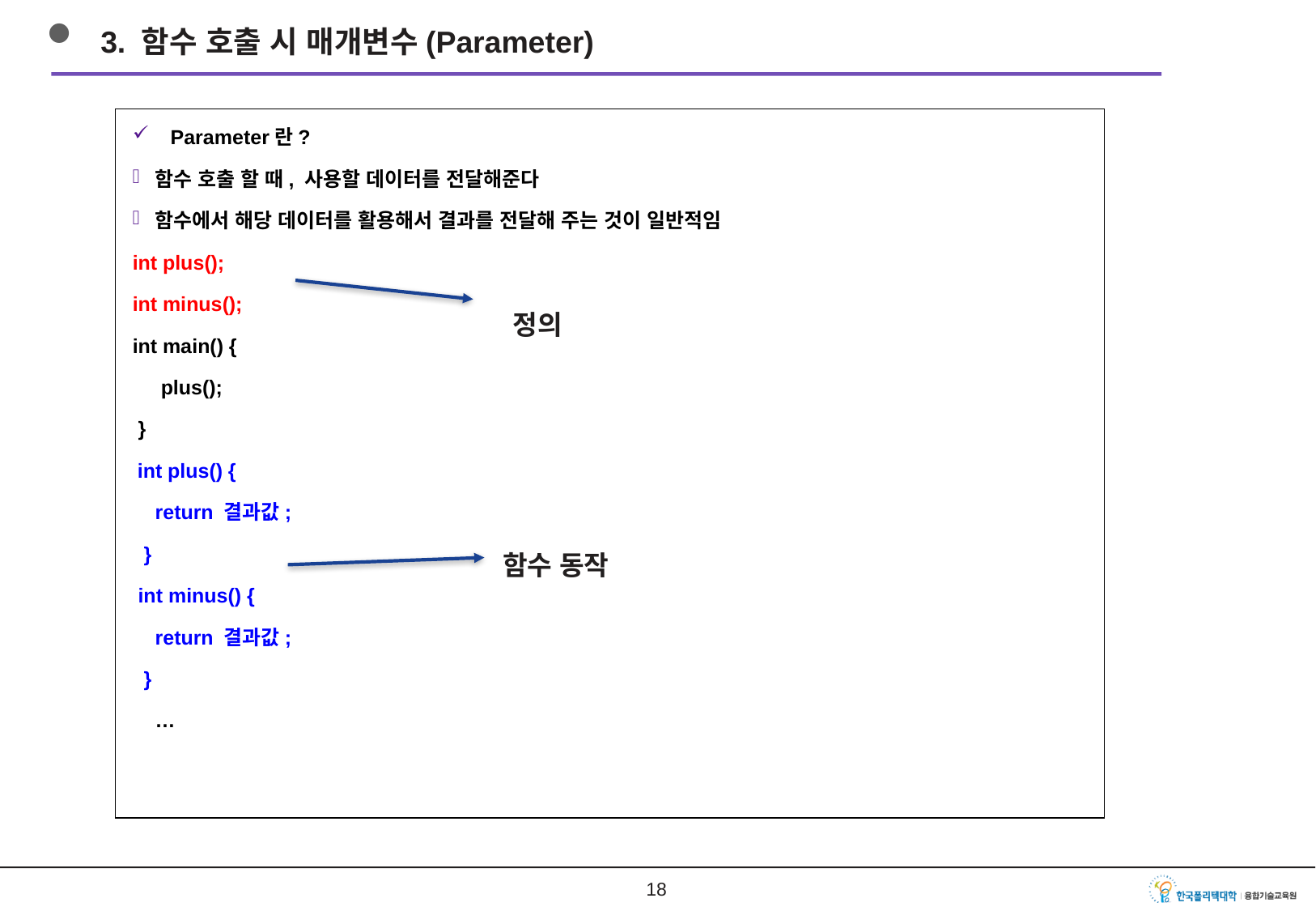

3. 함수 호출 시 매개변수(Parameter)
Parameter란?
함수 호출 할 때, 사용할 데이터를 전달해준다
함수에서 해당 데이터를 활용해서 결과를 전달해 주는 것이 일반적임
int plus();
int minus();
int main() {
     plus();
 }
 int plus() {
    return 결과값;
  }
 int minus() {
    return 결과값;
  }
    …
정의
함수 동작
18